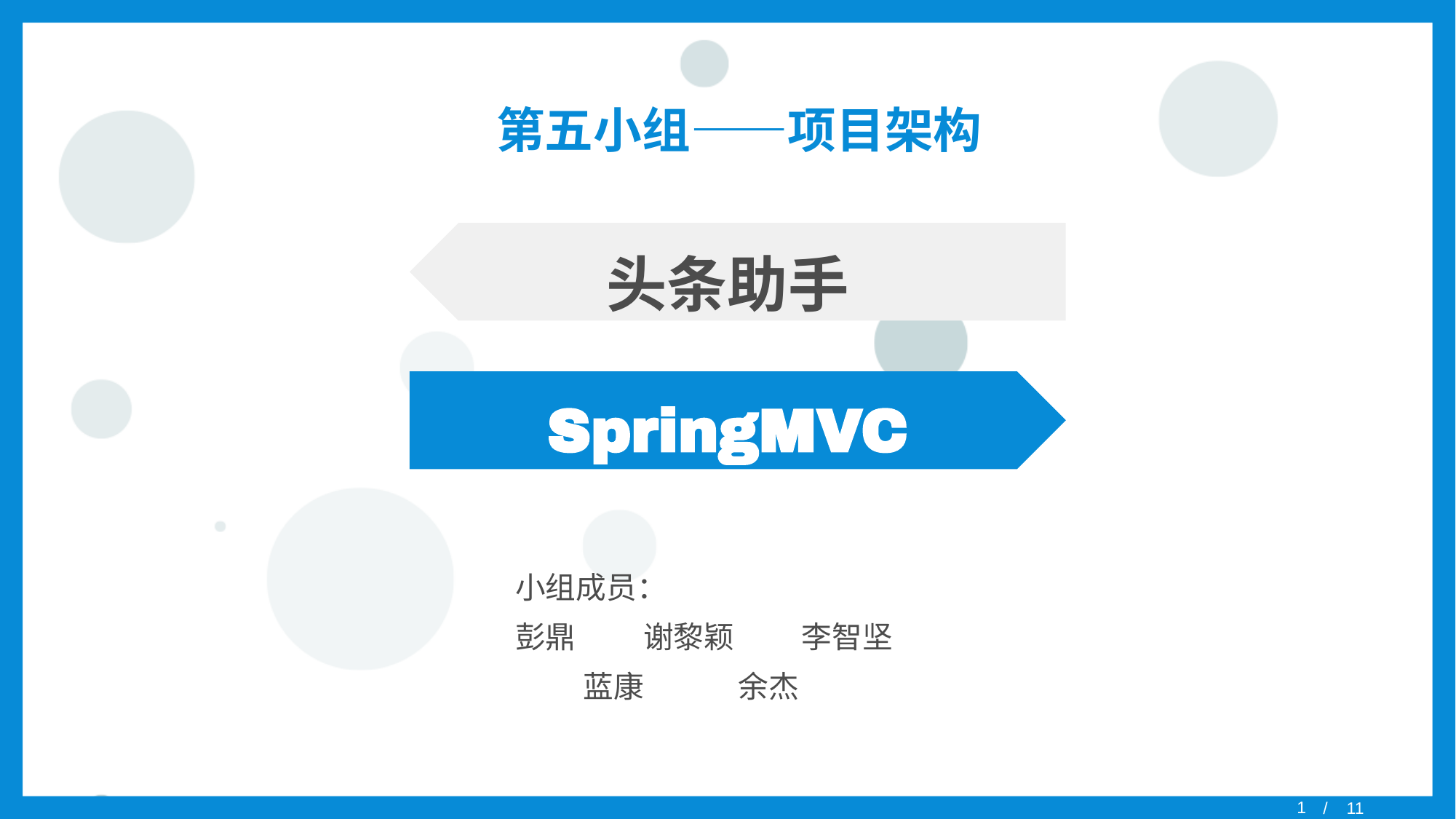

# 第五小组——项目架构

头条助手
SpringMVC

小组成员：
彭鼎          谢黎颖          李智坚
         蓝康              余杰
/    11
1